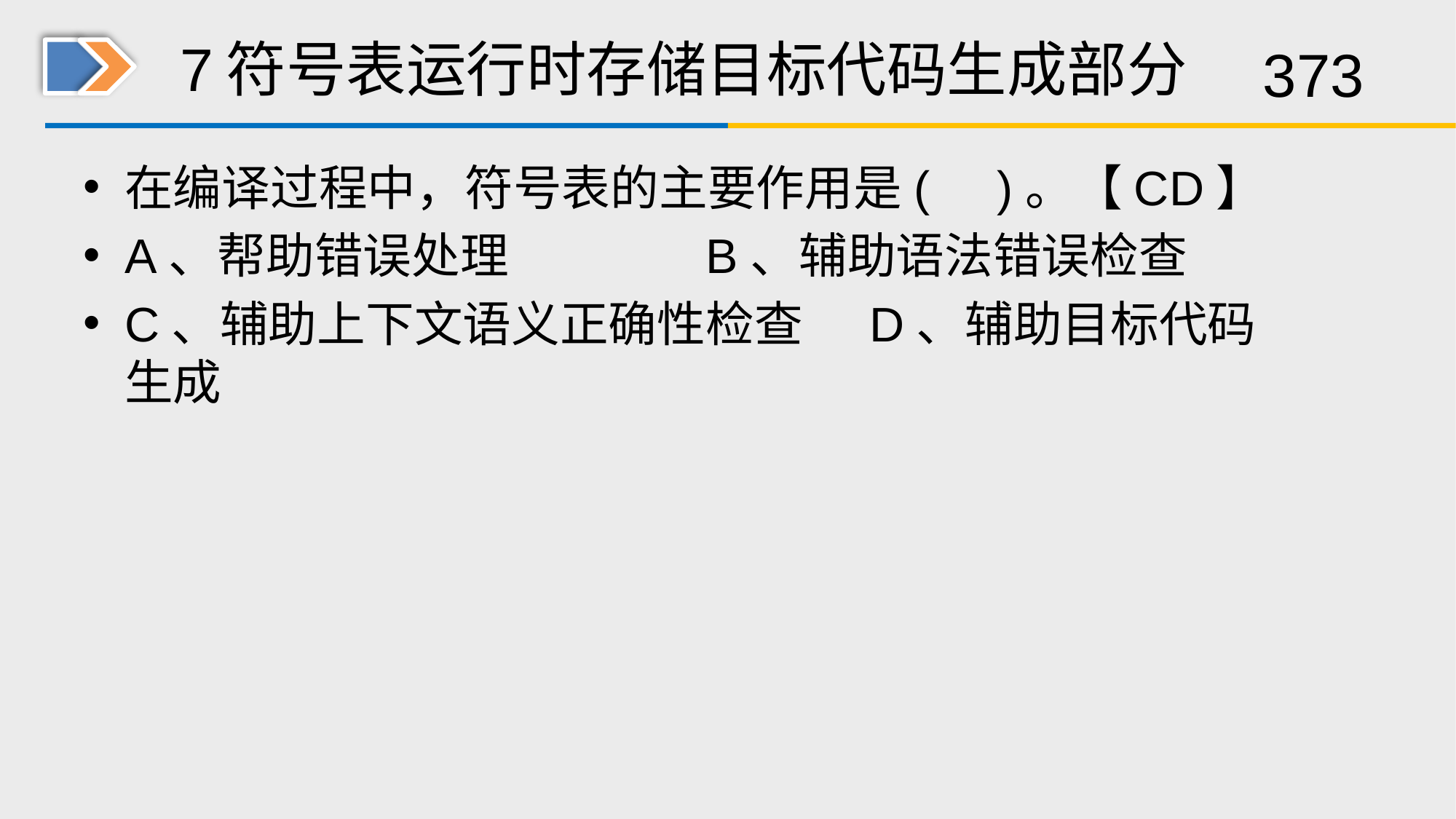

# 7符号表运行时存储目标代码生成部分
373
在编译过程中，符号表的主要作用是(     )。【CD】
A、帮助错误处理                 B、辅助语法错误检查
C、辅助上下文语义正确性检查     D、辅助目标代码生成